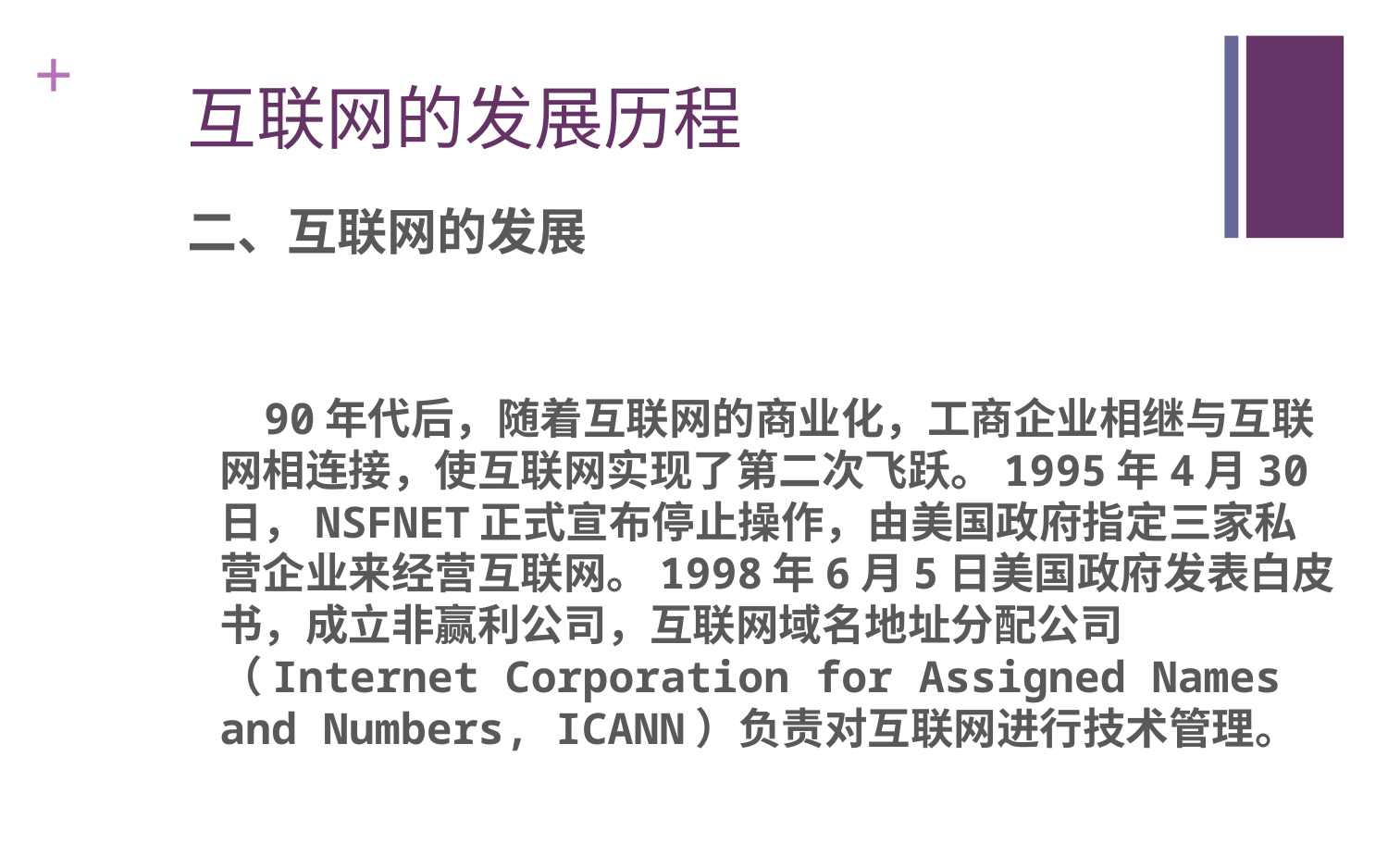

# 互联网的发展历程
二、互联网的发展

          90年代后，随着互联网的商业化，工商企业相继与互联网相连接，使互联网实现了第二次飞跃。1995年4月30日，NSFNET正式宣布停止操作，由美国政府指定三家私营企业来经营互联网。1998年6月5日美国政府发表白皮书，成立非赢利公司，互联网域名地址分配公司（Internet Corporation for Assigned Names and Numbers, ICANN）负责对互联网进行技术管理。